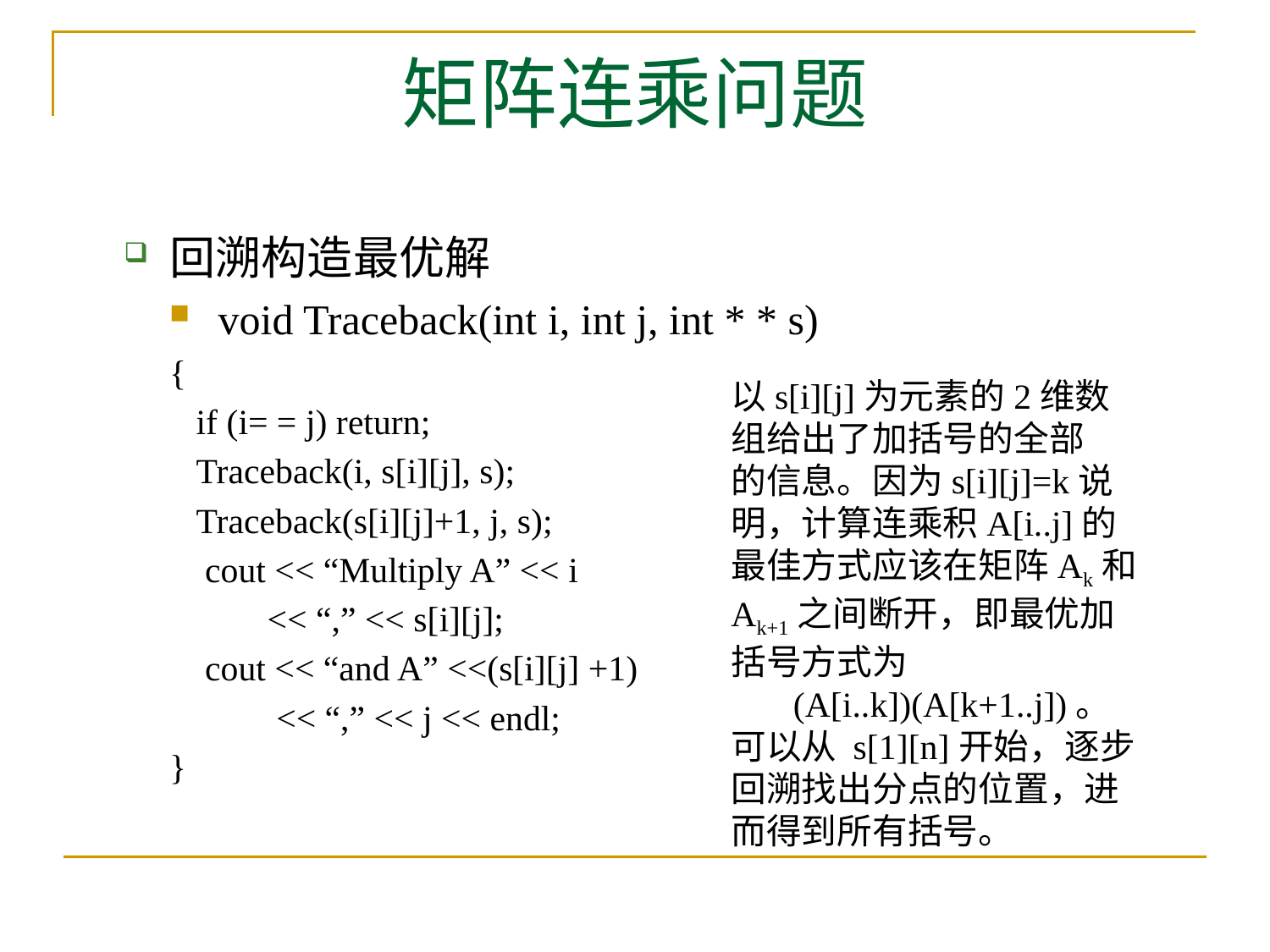

# 矩阵连乘问题
回溯构造最优解
void Traceback(int i, int j, int * * s)
{
   if (i= = j) return;
   Traceback(i, s[i][j], s);
   Traceback(s[i][j]+1, j, s);
    cout << “Multiply A” << i
           << “,” << s[i][j];
    cout << “and A” <<(s[i][j] +1)
            << “,” << j << endl;
}

以s[i][j]为元素的2维数
组给出了加括号的全部
的信息。因为s[i][j]=k说
明，计算连乘积A[i..j]的
最佳方式应该在矩阵Ak和
Ak+1之间断开，即最优加
括号方式为
       (A[i..k])(A[k+1..j])。
可以从 s[1][n]开始，逐步
回溯找出分点的位置，进
而得到所有括号。